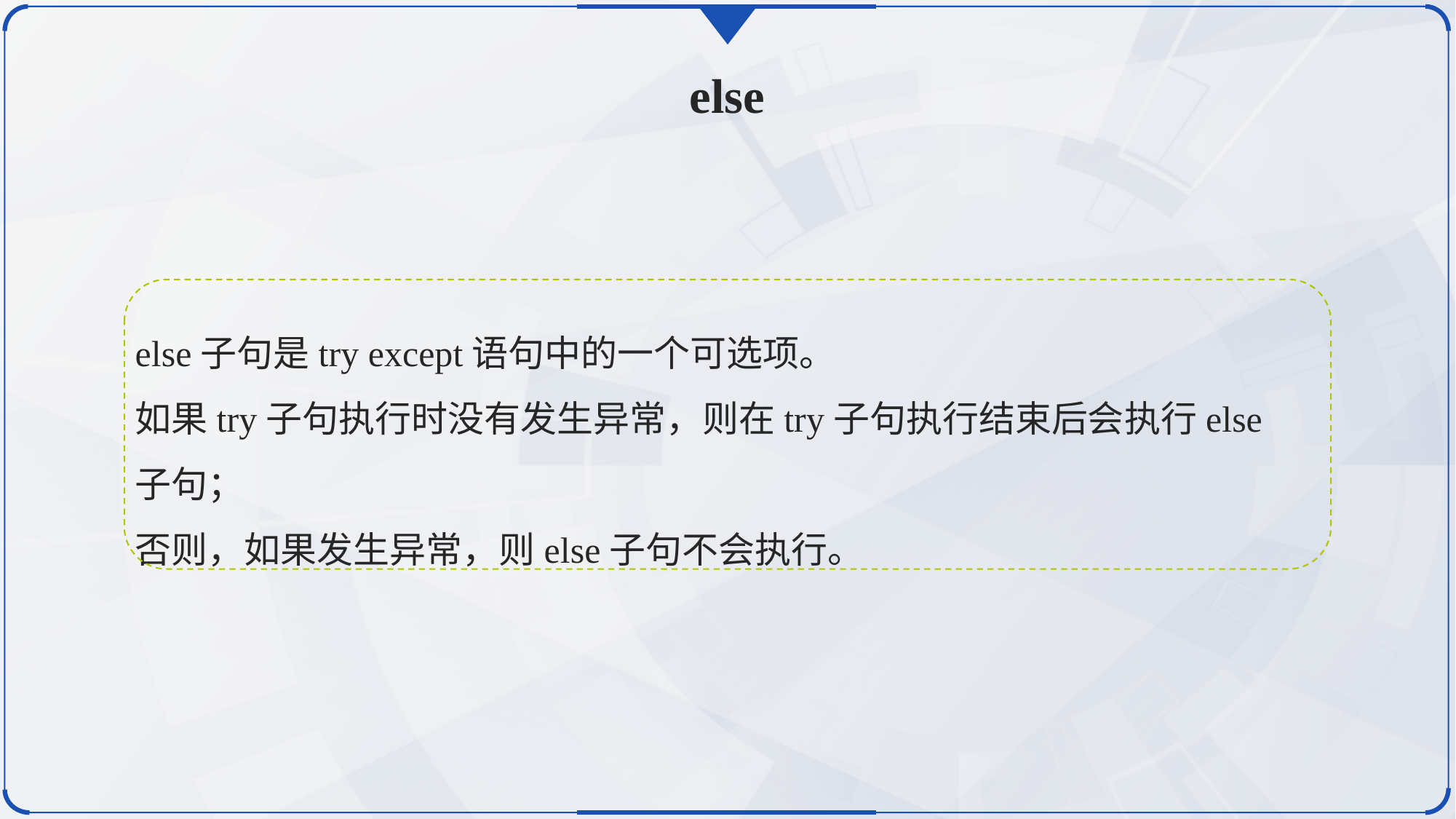

else

else子句是try except语句中的一个可选项。
如果try子句执行时没有发生异常，则在try子句执行结束后会执行else子句；
否则，如果发生异常，则else子句不会执行。